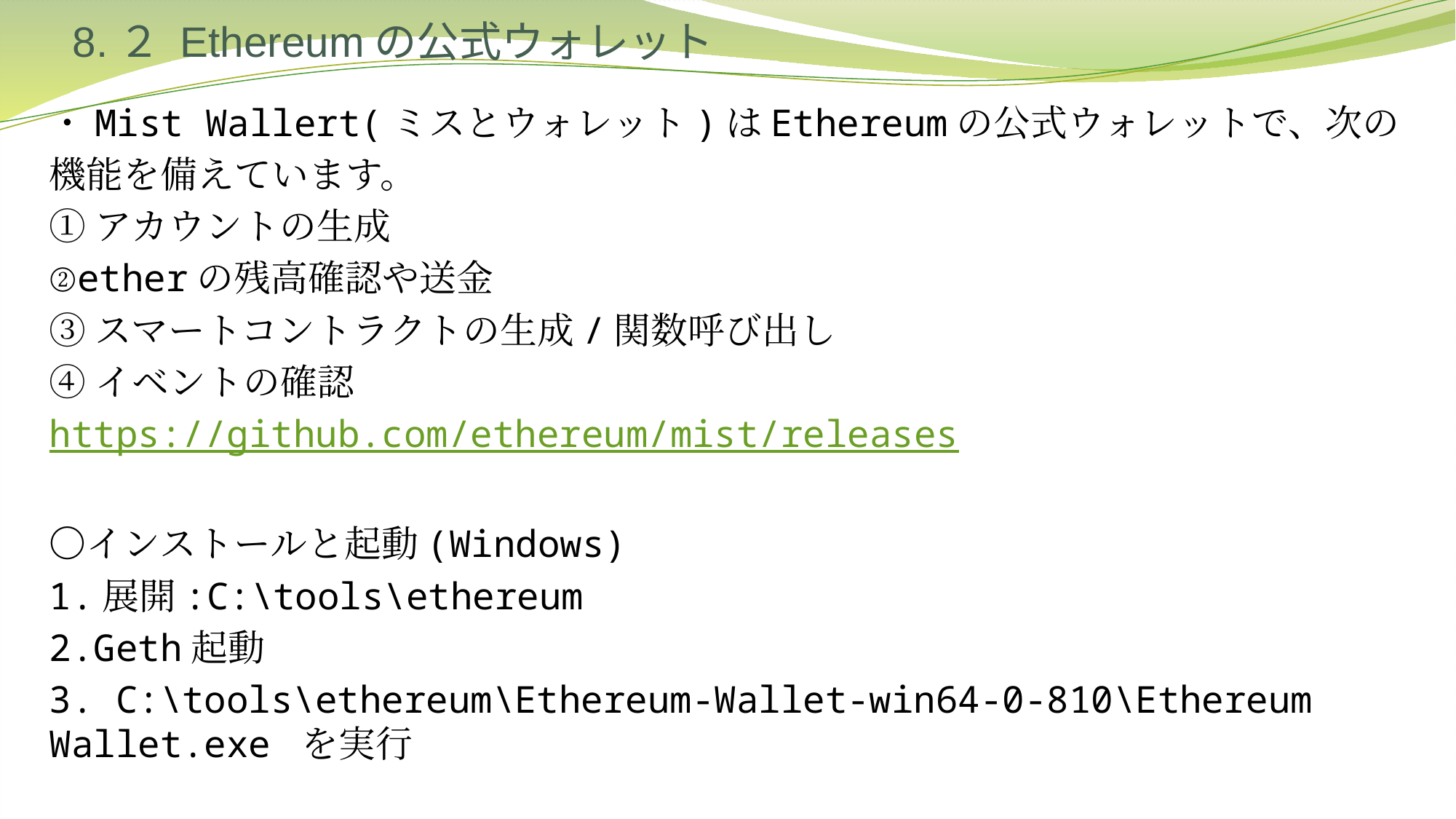

# 8.２ Ethereumの公式ウォレット
・Mist Wallert(ミスとウォレット)はEthereumの公式ウォレットで、次の
機能を備えています。
①アカウントの生成
②etherの残高確認や送金
③スマートコントラクトの生成/関数呼び出し
④イベントの確認
https://github.com/ethereum/mist/releases

〇インストールと起動(Windows)
1.展開:C:\tools\ethereum
2.Geth起動
3. C:\tools\ethereum\Ethereum-Wallet-win64-0-810\Ethereum Wallet.exe を実行